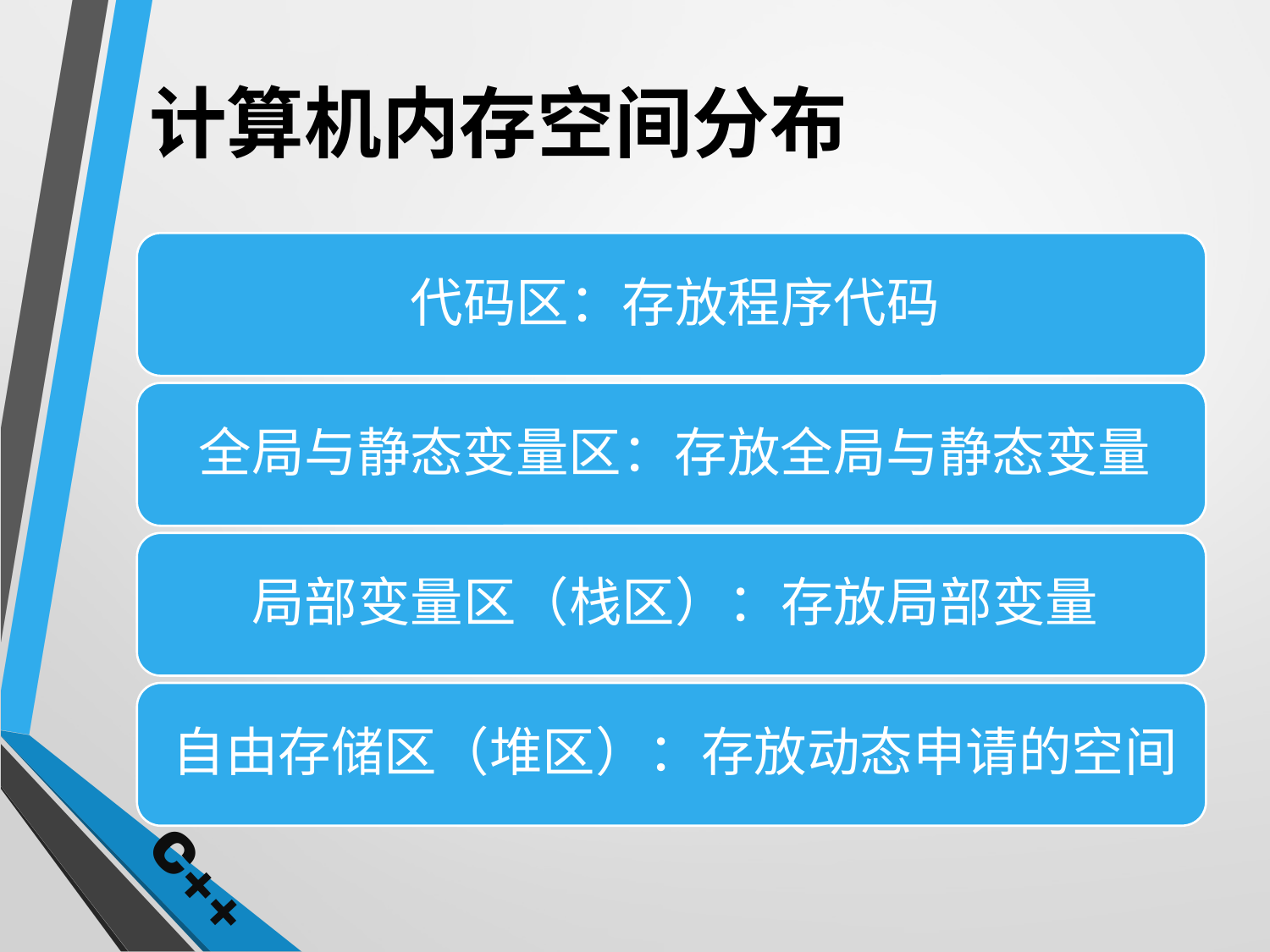

# 计算机内存空间分布
代码区：存放程序代码
全局与静态变量区：存放全局与静态变量
局部变量区（栈区）：存放局部变量
自由存储区（堆区）：存放动态申请的空间